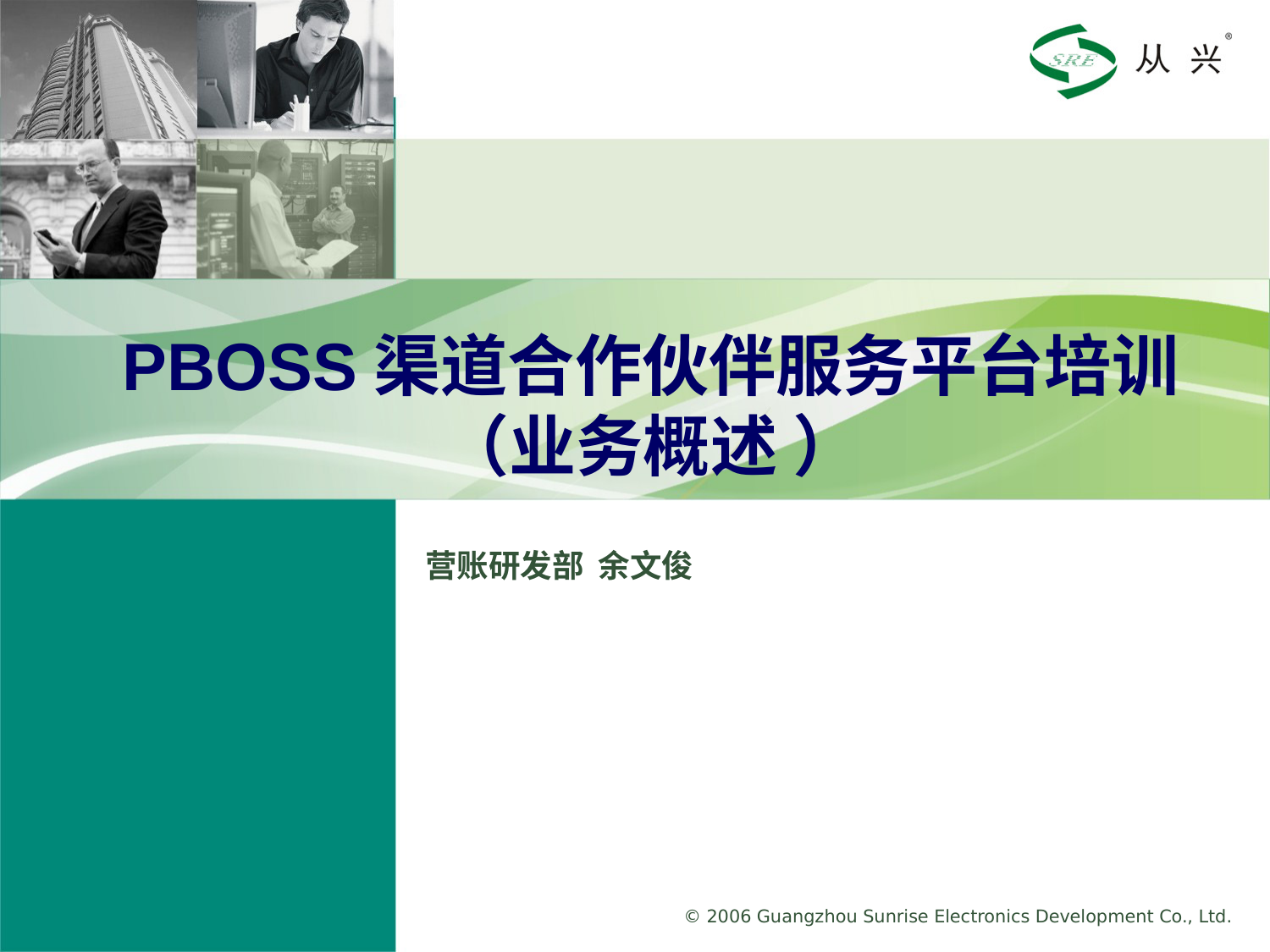

PBOSS渠道合作伙伴服务平台培训（业务概述 ）
营账研发部  余文俊
© 2006 Guangzhou Sunrise Electronics Development Co., Ltd.